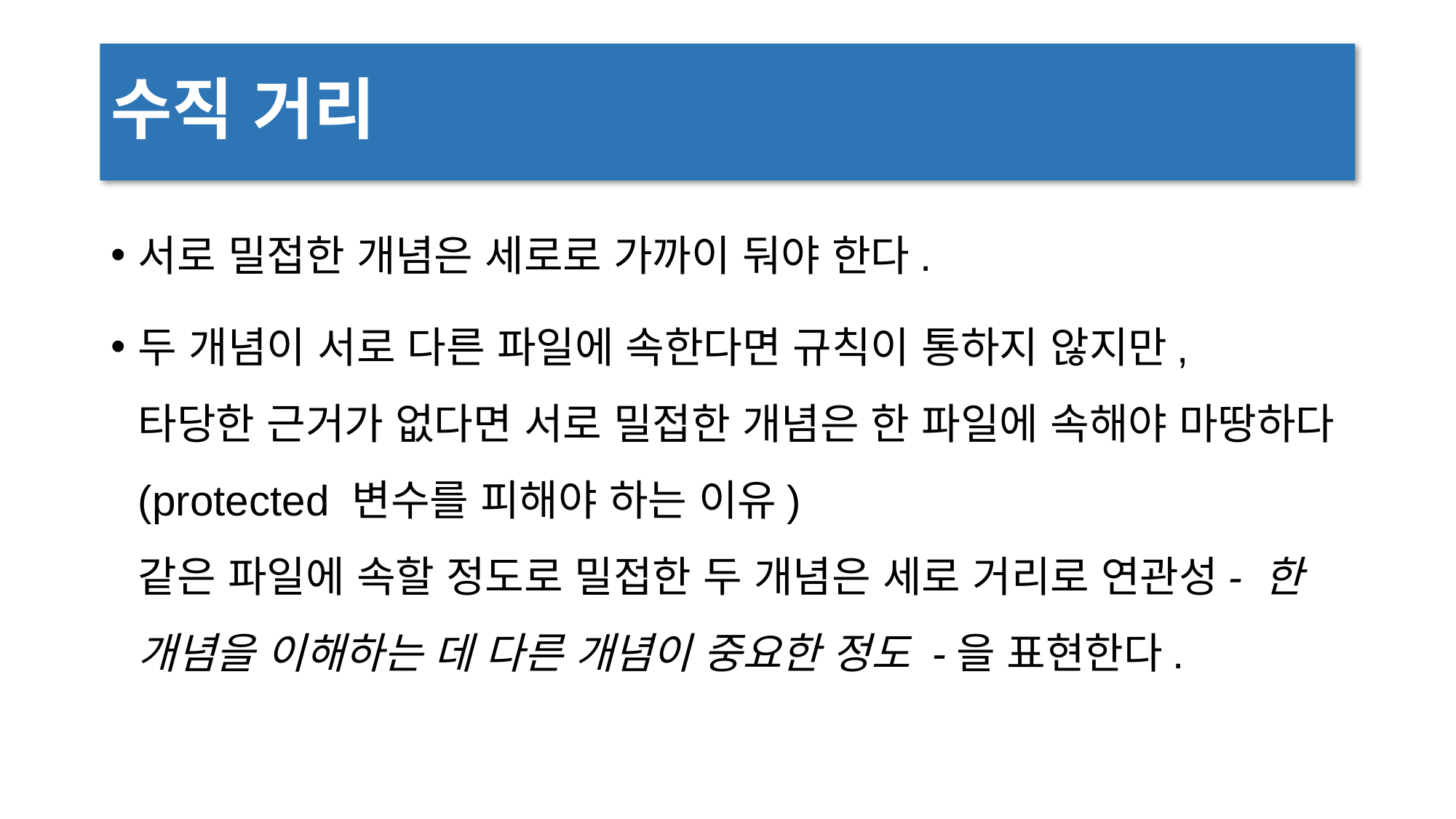

# 수직 거리
서로 밀접한 개념은 세로로 가까이 둬야 한다.
두 개념이 서로 다른 파일에 속한다면 규칙이 통하지 않지만,
타당한 근거가 없다면 서로 밀접한 개념은 한 파일에 속해야 마땅하다(protected 변수를 피해야 하는 이유)
같은 파일에 속할 정도로 밀접한 두 개념은 세로 거리로 연관성- 한 개념을 이해하는 데 다른 개념이 중요한 정도 -을 표현한다.